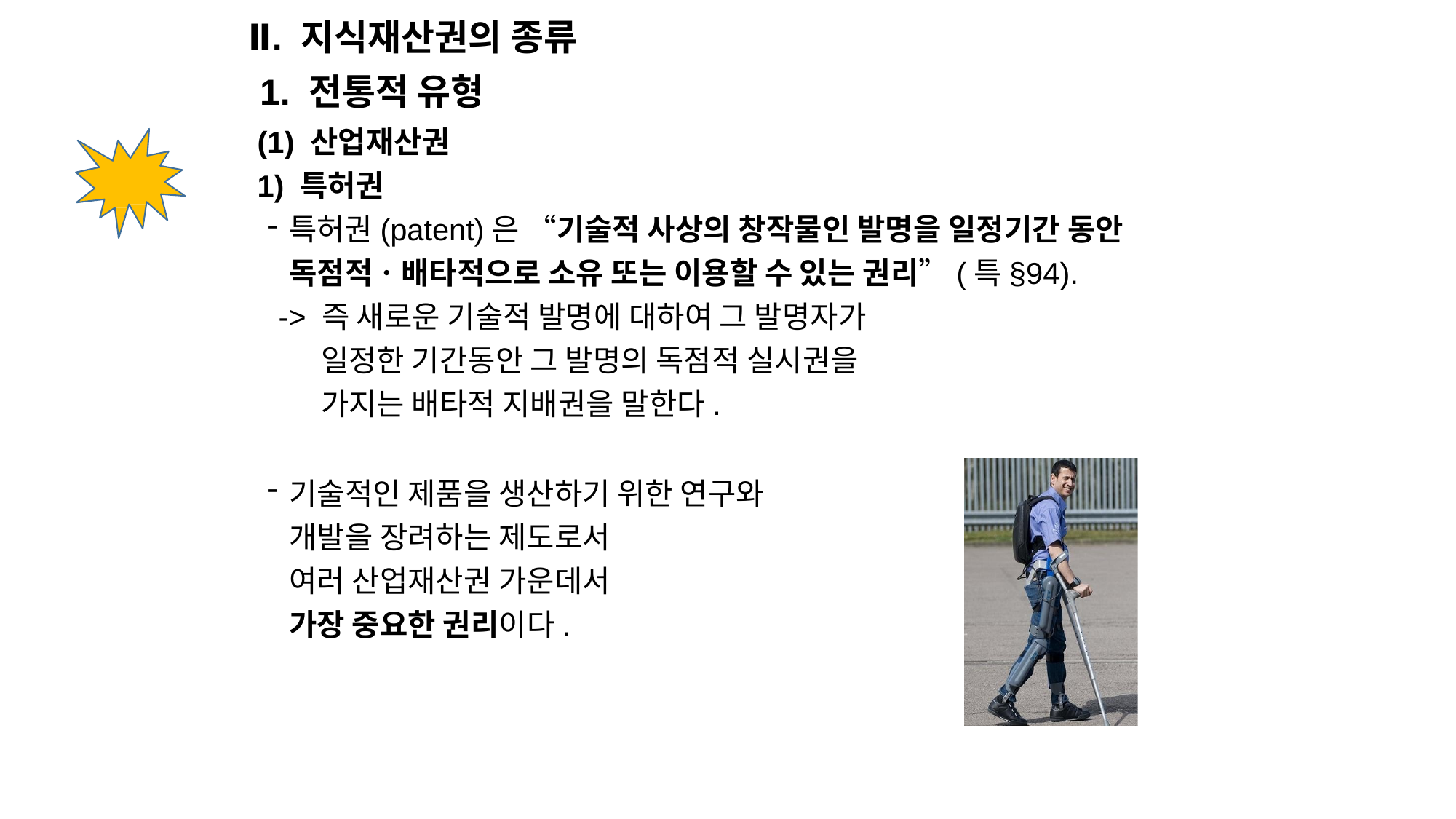

# Ⅱ. 지식재산권의 종류
1. 전통적 유형
(1) 산업재산권
1) 특허권
특허권(patent)은 “기술적 사상의 창작물인 발명을 일정기간 동안
독점적ㆍ배타적으로 소유 또는 이용할 수 있는 권리”(특§94).
-> 즉 새로운 기술적 발명에 대하여 그 발명자가  일정한 기간동안 그 발명의 독점적 실시권을  가지는 배타적 지배권을 말한다.

기술적인 제품을 생산하기 위한 연구와  개발을 장려하는 제도로서
여러 산업재산권 가운데서
가장 중요한 권리이다.